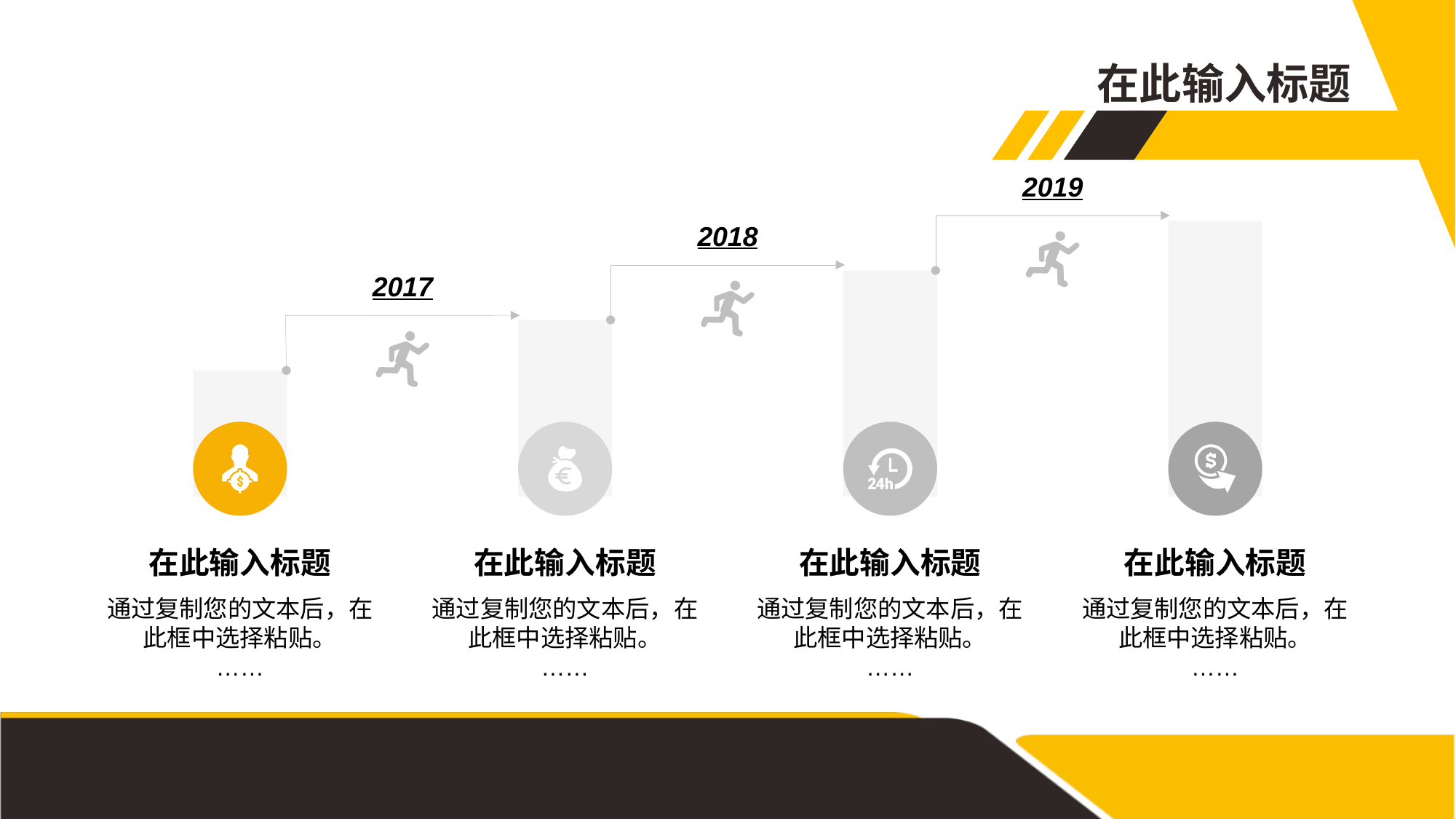

在此输入标题
2019
2018

2017

在此输入标题
通过复制您的文本后，在此框中选择粘贴。
……
在此输入标题
通过复制您的文本后，在此框中选择粘贴。
……
在此输入标题
通过复制您的文本后，在此框中选择粘贴。
……
在此输入标题
通过复制您的文本后，在此框中选择粘贴。
……